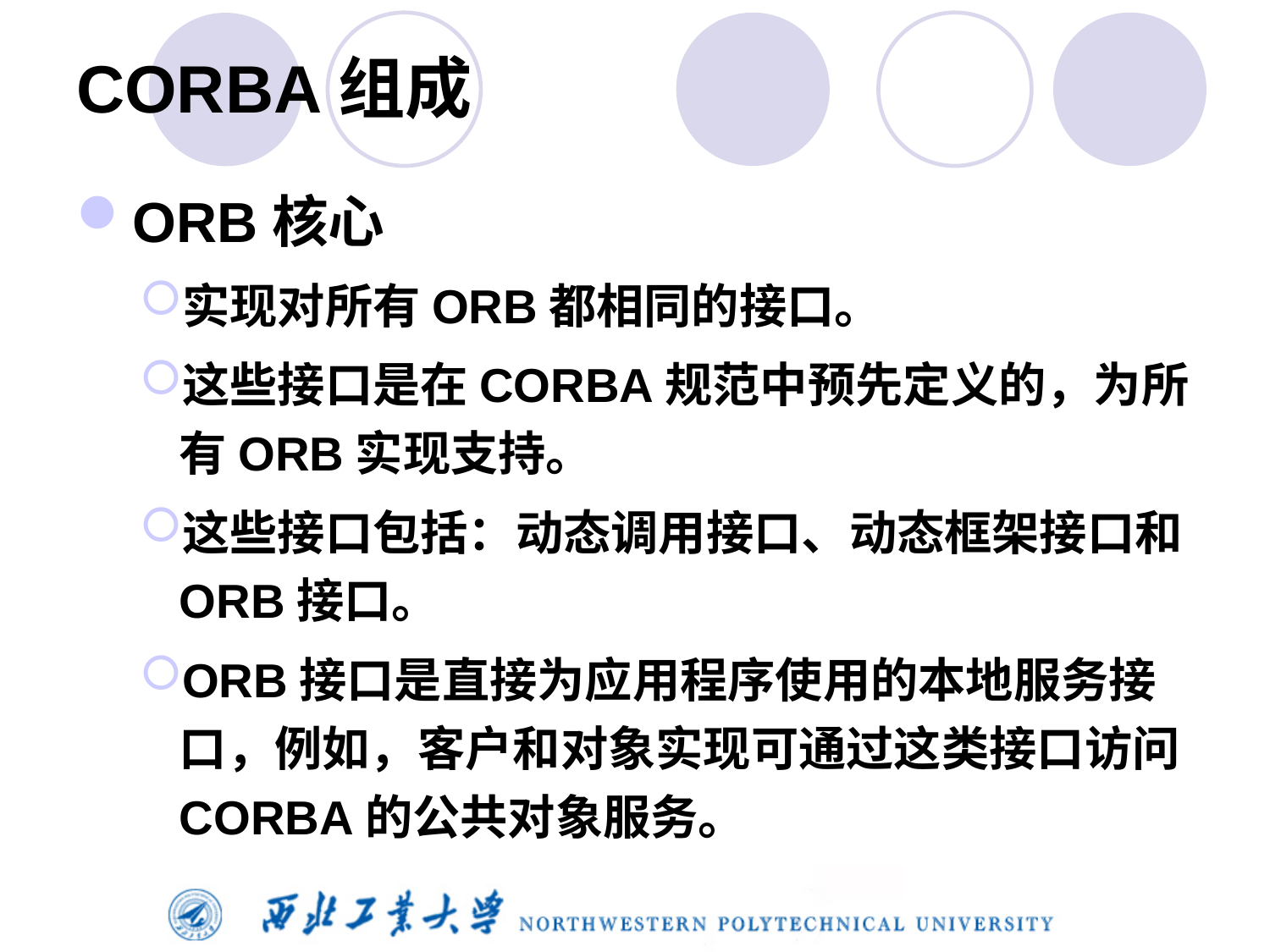

# CORBA组成
ORB核心
实现对所有ORB都相同的接口。
这些接口是在CORBA规范中预先定义的，为所有ORB实现支持。
这些接口包括：动态调用接口、动态框架接口和ORB接口。
ORB接口是直接为应用程序使用的本地服务接口，例如，客户和对象实现可通过这类接口访问CORBA的公共对象服务。